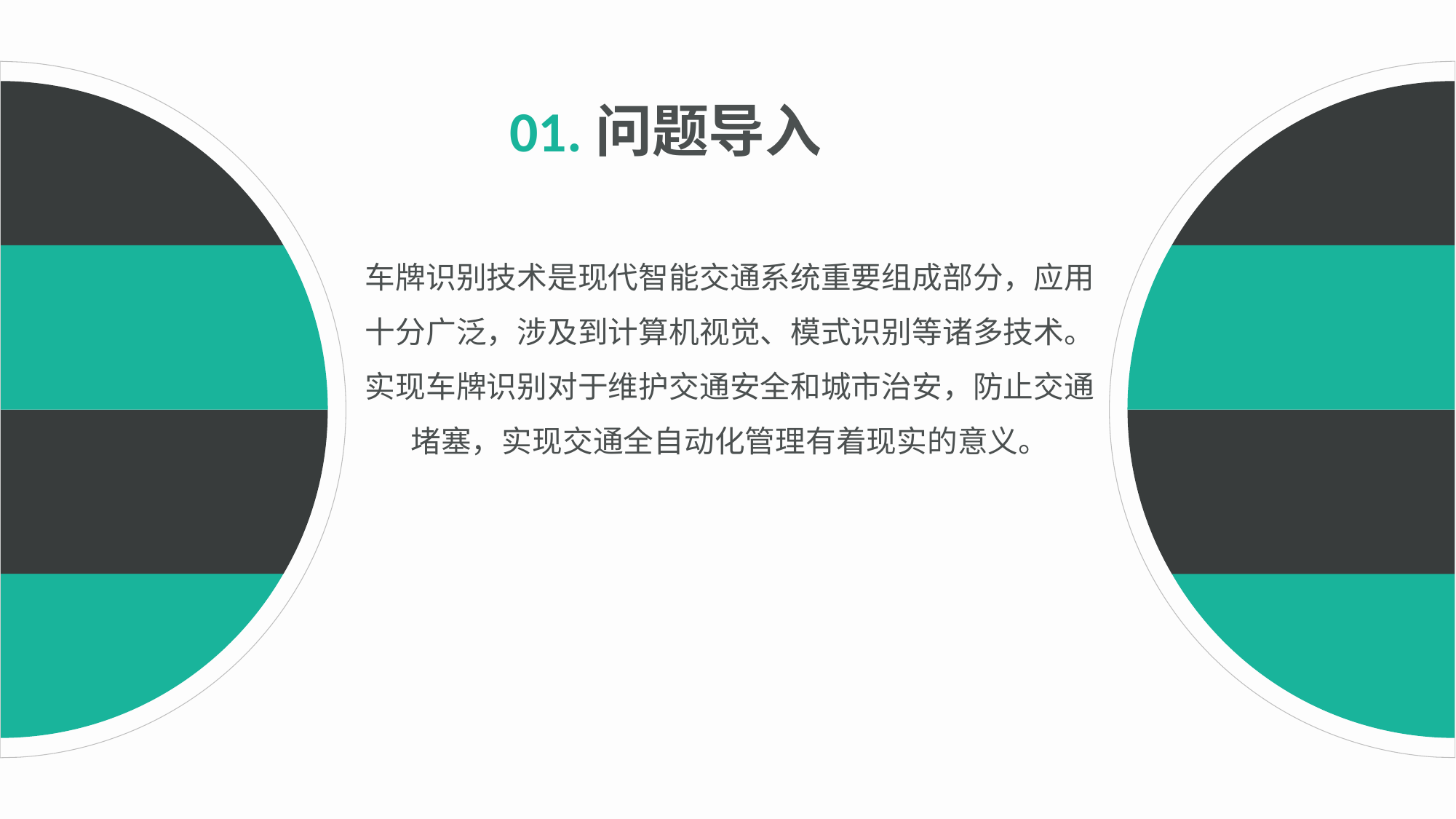

01.问题导入
车牌识别技术是现代智能交通系统重要组成部分，应用十分广泛，涉及到计算机视觉、模式识别等诸多技术。
实现车牌识别对于维护交通安全和城市治安，防止交通堵塞，实现交通全自动化管理有着现实的意义。